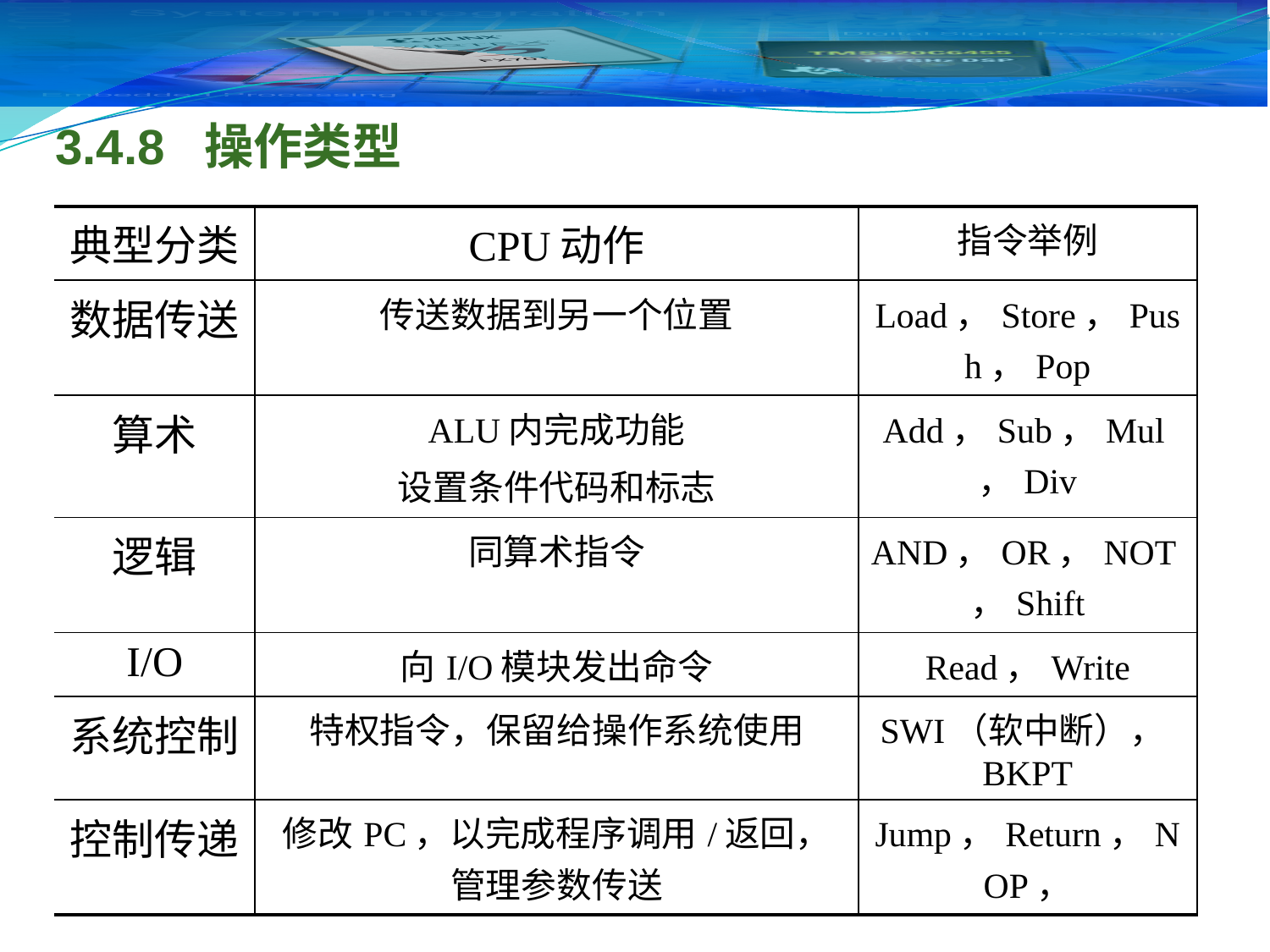

# 3.4.8  操作类型
| 典型分类 | CPU动作 | 指令举例 |
| --- | --- | --- |
| 数据传送 | 传送数据到另一个位置 | Load，Store，Push，Pop |
| 算术 | ALU内完成功能 设置条件代码和标志 | Add，Sub，Mul，Div |
| 逻辑 | 同算术指令 | AND，OR，NOT，Shift |
| I/O | 向I/O模块发出命令 | Read，Write |
| 系统控制 | 特权指令，保留给操作系统使用 | SWI（软中断），BKPT |
| 控制传递 | 修改PC，以完成程序调用/返回，管理参数传送 | Jump，Return，NOP， |